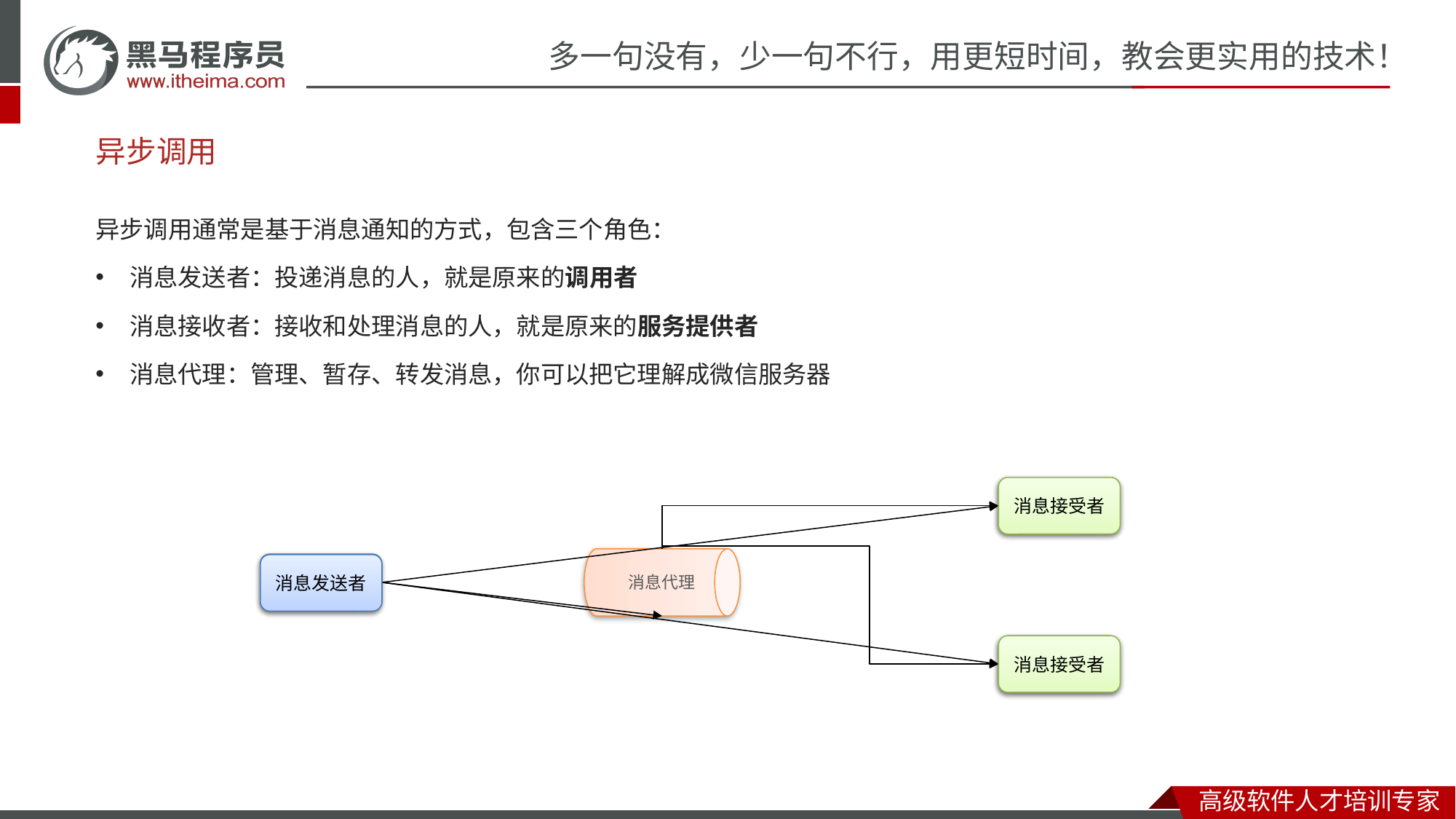

# 异步调用
异步调用通常是基于消息通知的方式，包含三个角色：
消息发送者：投递消息的人，就是原来的调用者
消息接收者：接收和处理消息的人，就是原来的服务提供者
消息代理：管理、暂存、转发消息，你可以把它理解成微信服务器
服务提供者
消息接受者

消息代理
调用者
消息发送者
消息接受者
服务提供者